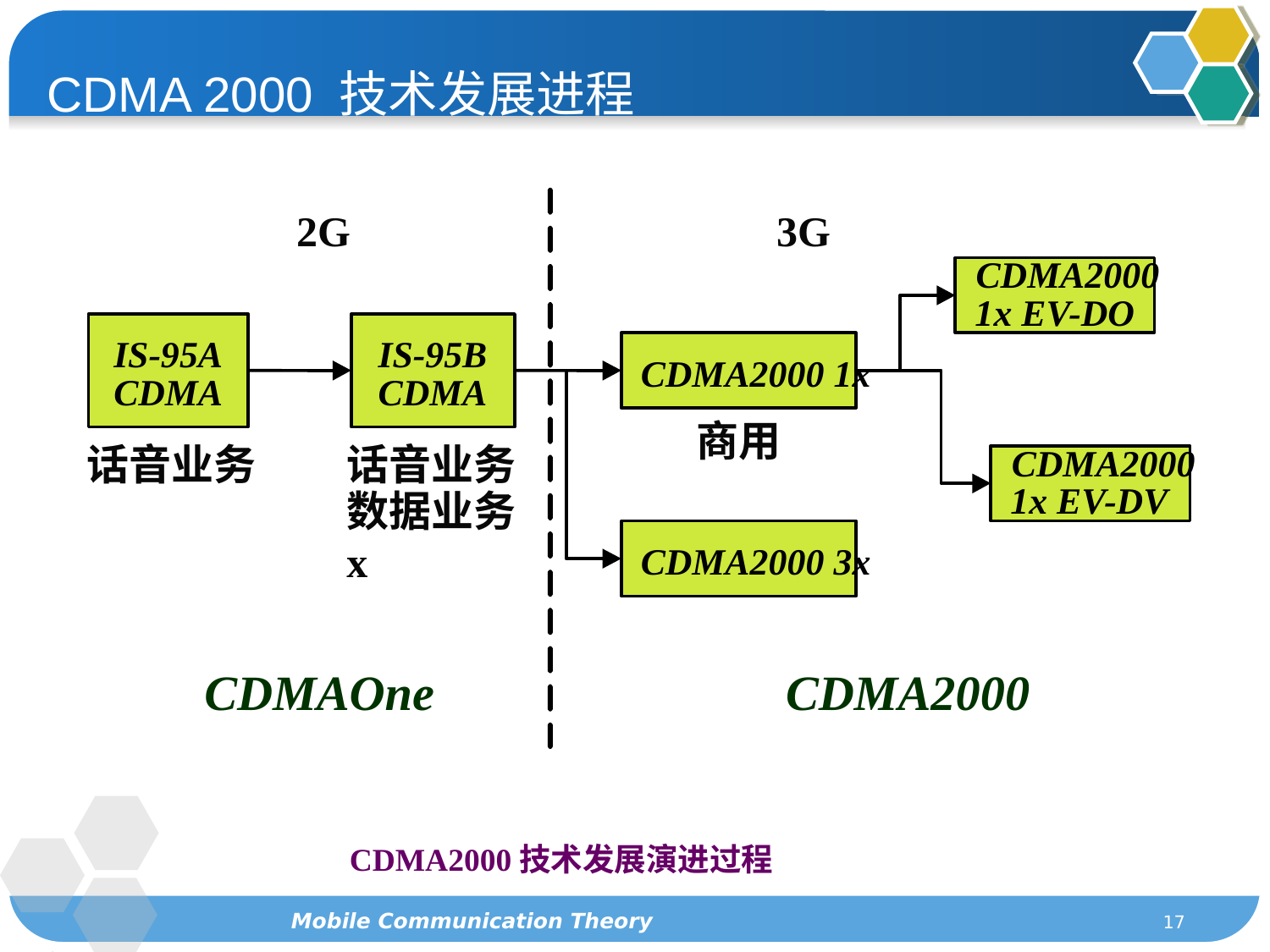

# CDMA 2000 技术发展进程

2G
3G
CDMA2000

1x EV-DO

IS-95A
IS-95B

CDMA2000 1x

CDMA
CDMA

商用
话音业务
话音业务
CDMA2000

1x EV-DV
数据业务x

CDMA2000 3x

CDMAOne
CDMA2000
CDMA2000技术发展演进过程
Mobile Communication Theory